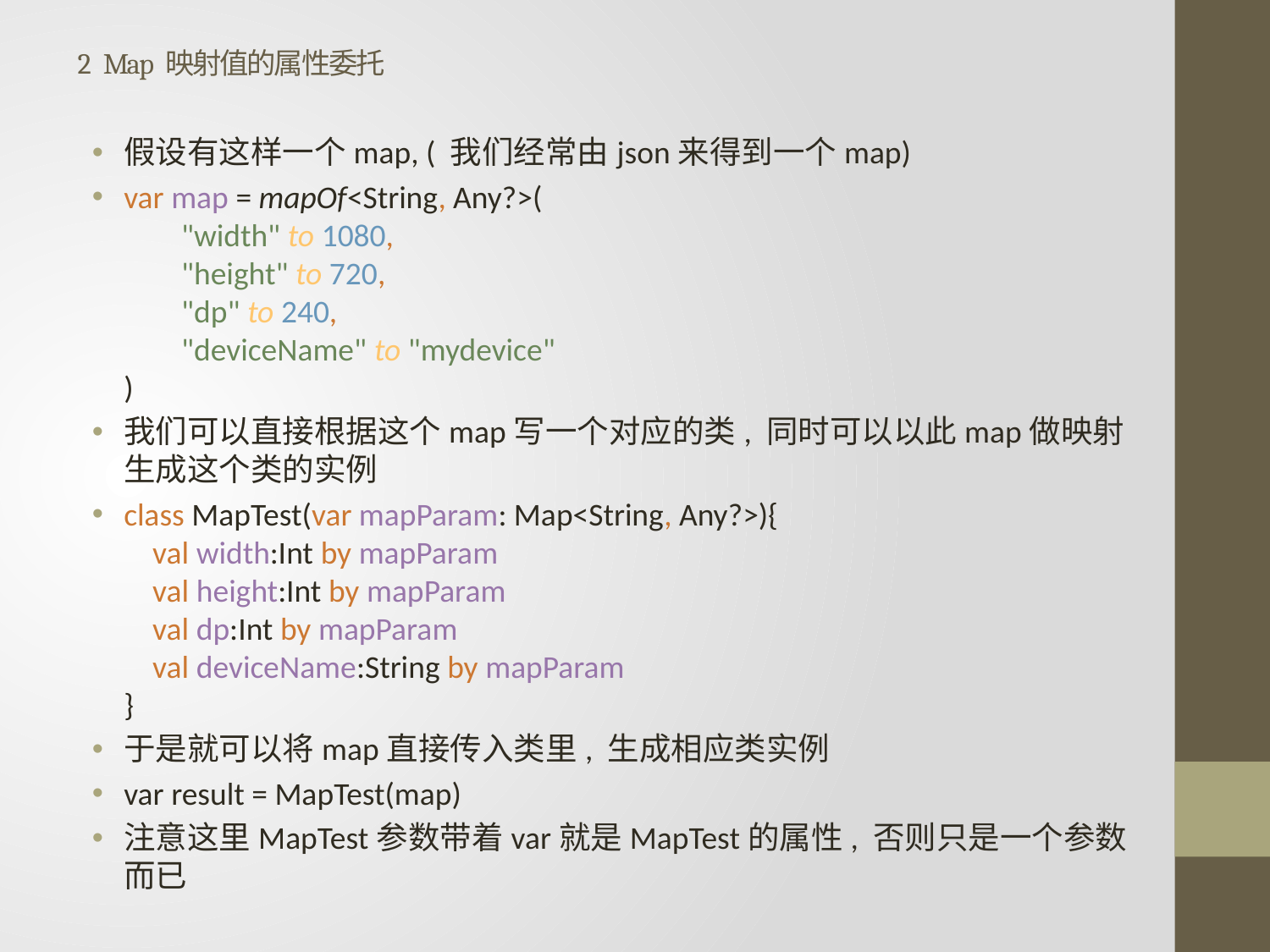

# 2   Map 映射值的属性委托
假设有这样一个map, ( 我们经常由json来得到一个map)
var map = mapOf<String, Any?>(
        "width" to 1080,
        "height" to 720,
        "dp" to 240,
        "deviceName" to "mydevice"
)
我们可以直接根据这个map写一个对应的类, 同时可以以此map做映射生成这个类的实例
class MapTest(var mapParam: Map<String, Any?>){
    val width:Int by mapParam
    val height:Int by mapParam
    val dp:Int by mapParam
    val deviceName:String by mapParam
}
于是就可以将map直接传入类里, 生成相应类实例
var result = MapTest(map)
注意这里MapTest参数带着var就是MapTest的属性, 否则只是一个参数而已